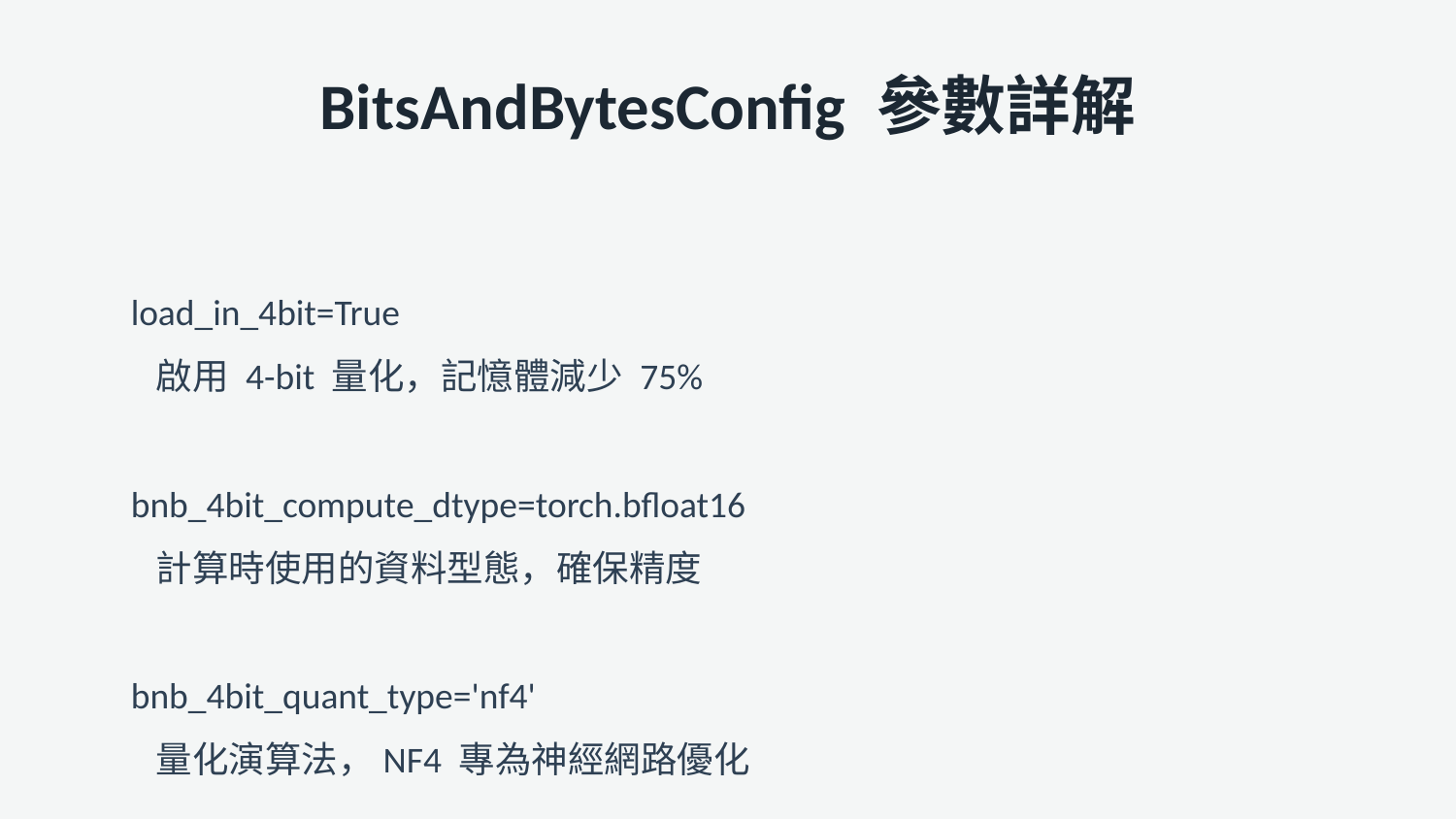

BitsAndBytesConfig 參數詳解

load_in_4bit=True
  啟用 4-bit 量化，記憶體減少 75%

bnb_4bit_compute_dtype=torch.bfloat16
  計算時使用的資料型態，確保精度

bnb_4bit_quant_type='nf4'
  量化演算法，NF4 專為神經網路優化

bnb_4bit_use_double_quant=True
  雙重量化，進一步節省 ~0.4GB